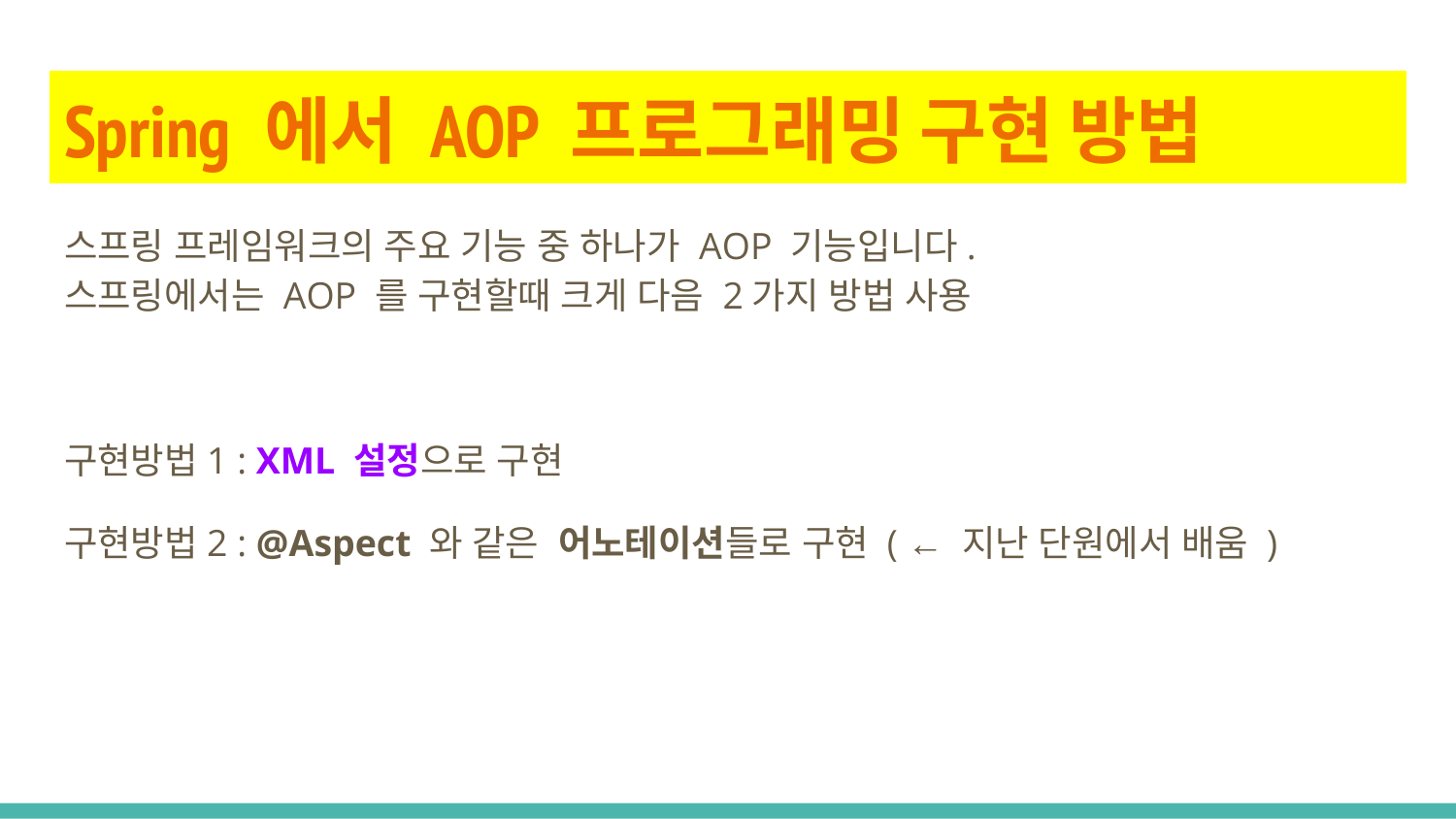

# Spring 에서 AOP 프로그래밍 구현 방법
스프링 프레임워크의 주요 기능 중 하나가 AOP 기능입니다.
스프링에서는 AOP 를 구현할때 크게 다음 2가지 방법 사용

구현방법1 : XML 설정으로 구현
구현방법2 : @Aspect 와 같은  어노테이션들로 구현 ( ← 지난 단원에서 배움 )